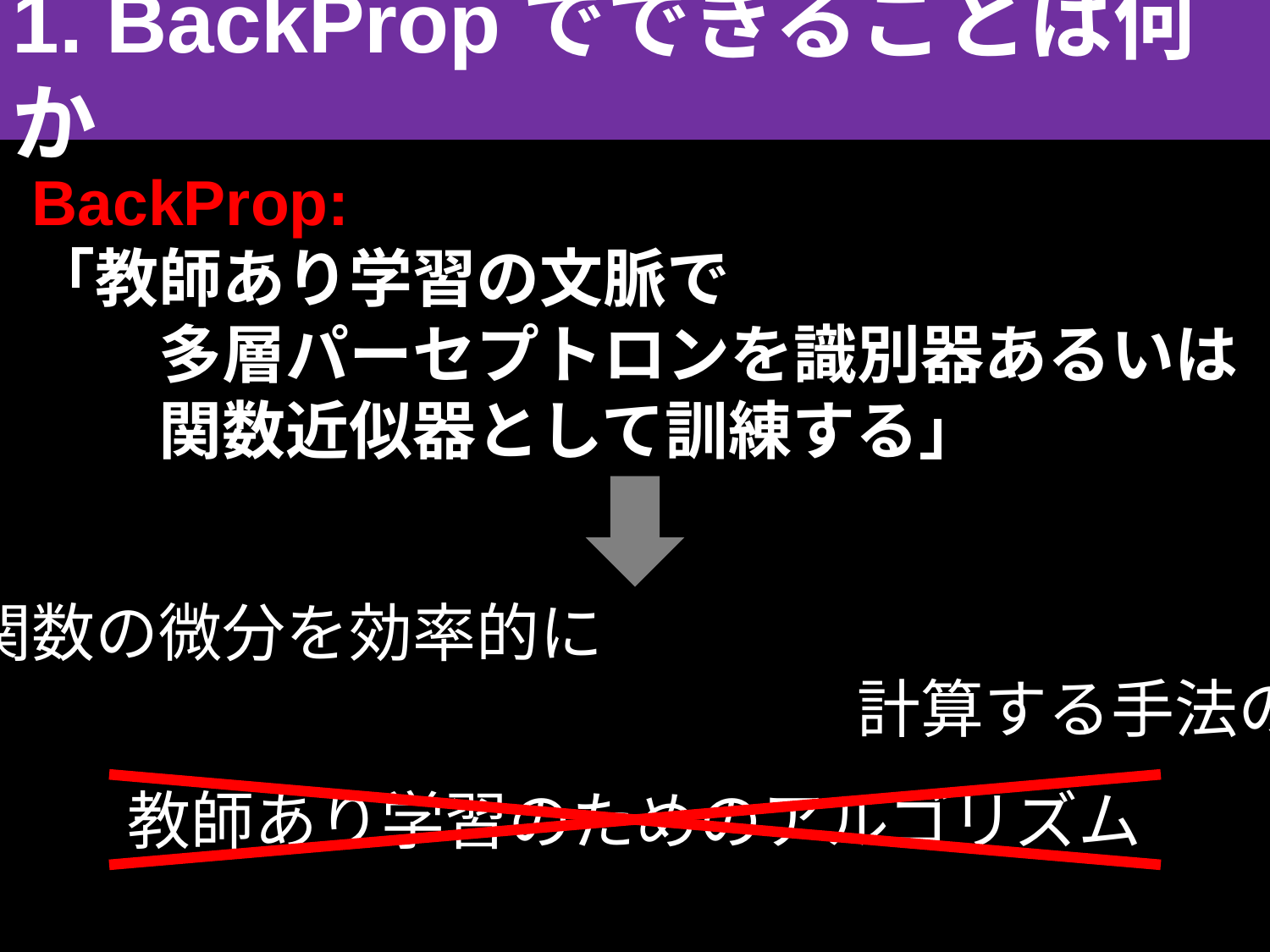

1. BackPropでできることは何か

BackProp:
「教師あり学習の文脈で
	多層パーセプトロンを識別器あるいは
	関数近似器として訓練する」

損失関数の微分を効率的に
								計算する手法の一つ
教師あり学習のためのアルゴリズム